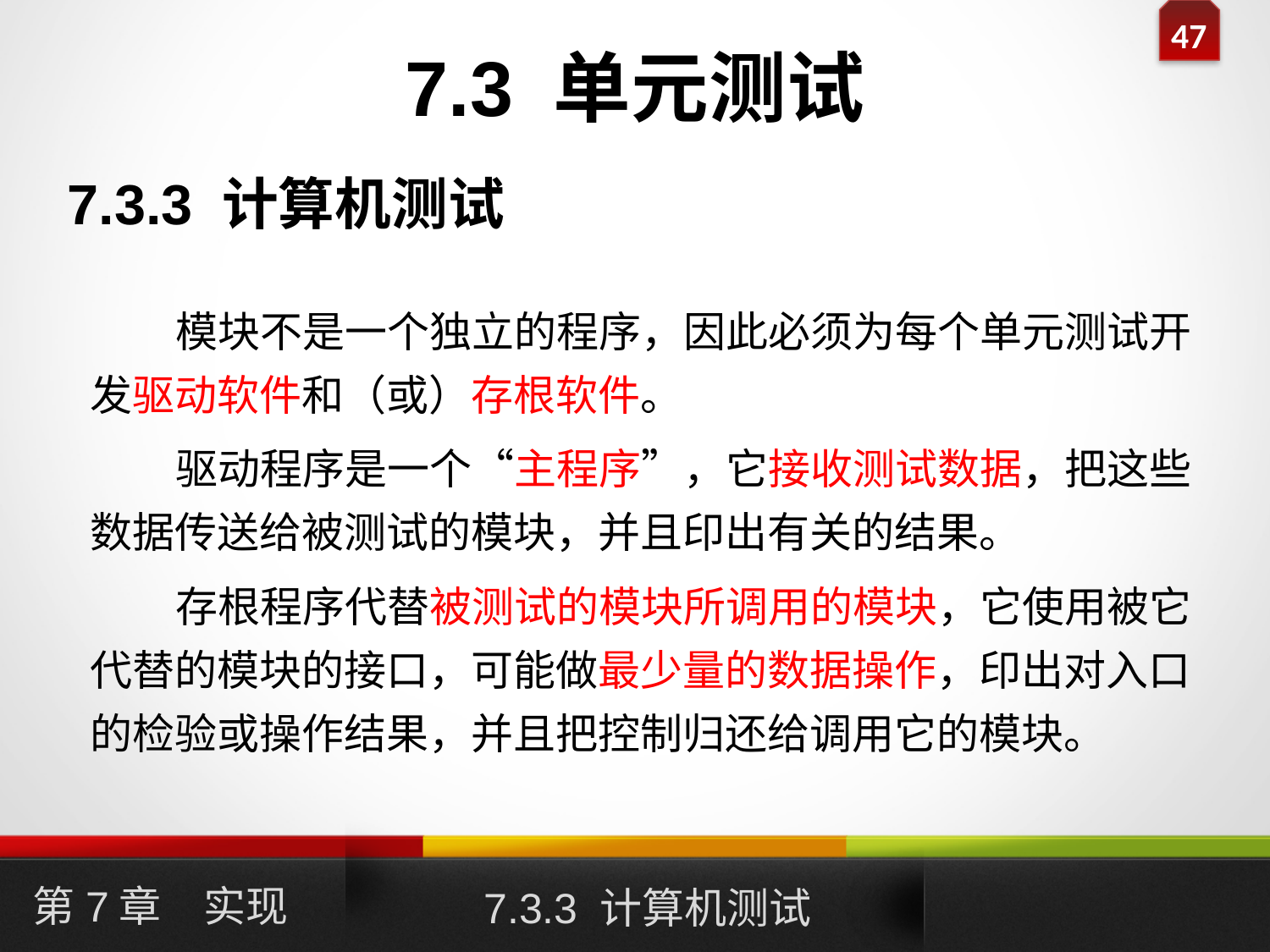

# 7.3 单元测试
7.3.3 计算机测试
模块不是一个独立的程序，因此必须为每个单元测试开发驱动软件和（或）存根软件。
驱动程序是一个“主程序”，它接收测试数据，把这些数据传送给被测试的模块，并且印出有关的结果。
存根程序代替被测试的模块所调用的模块，它使用被它代替的模块的接口，可能做最少量的数据操作，印出对入口的检验或操作结果，并且把控制归还给调用它的模块。
第7章　实现
7.3.3 计算机测试